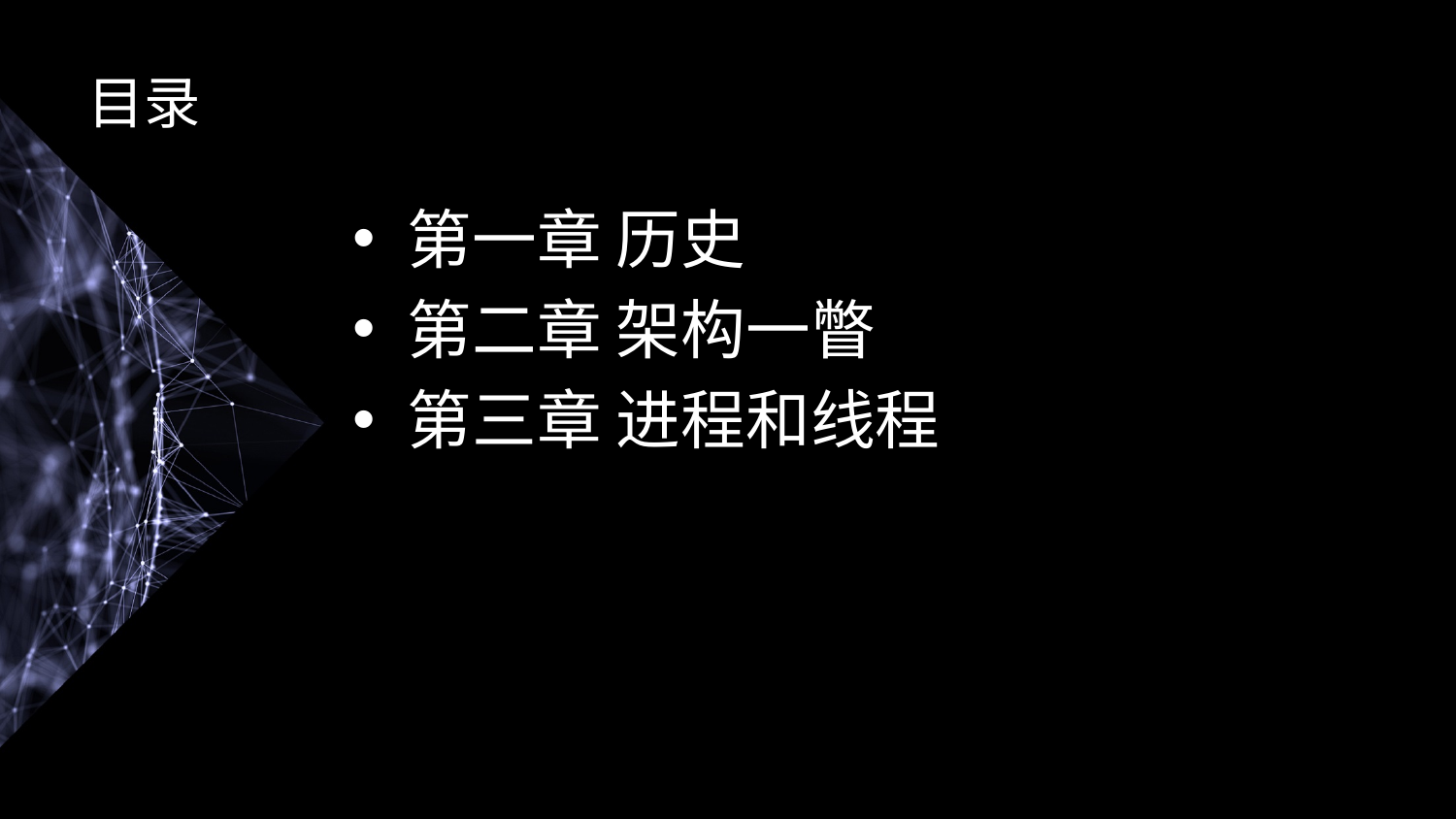

# 目录
第一章 历史
第二章 架构一瞥
第三章 进程和线程